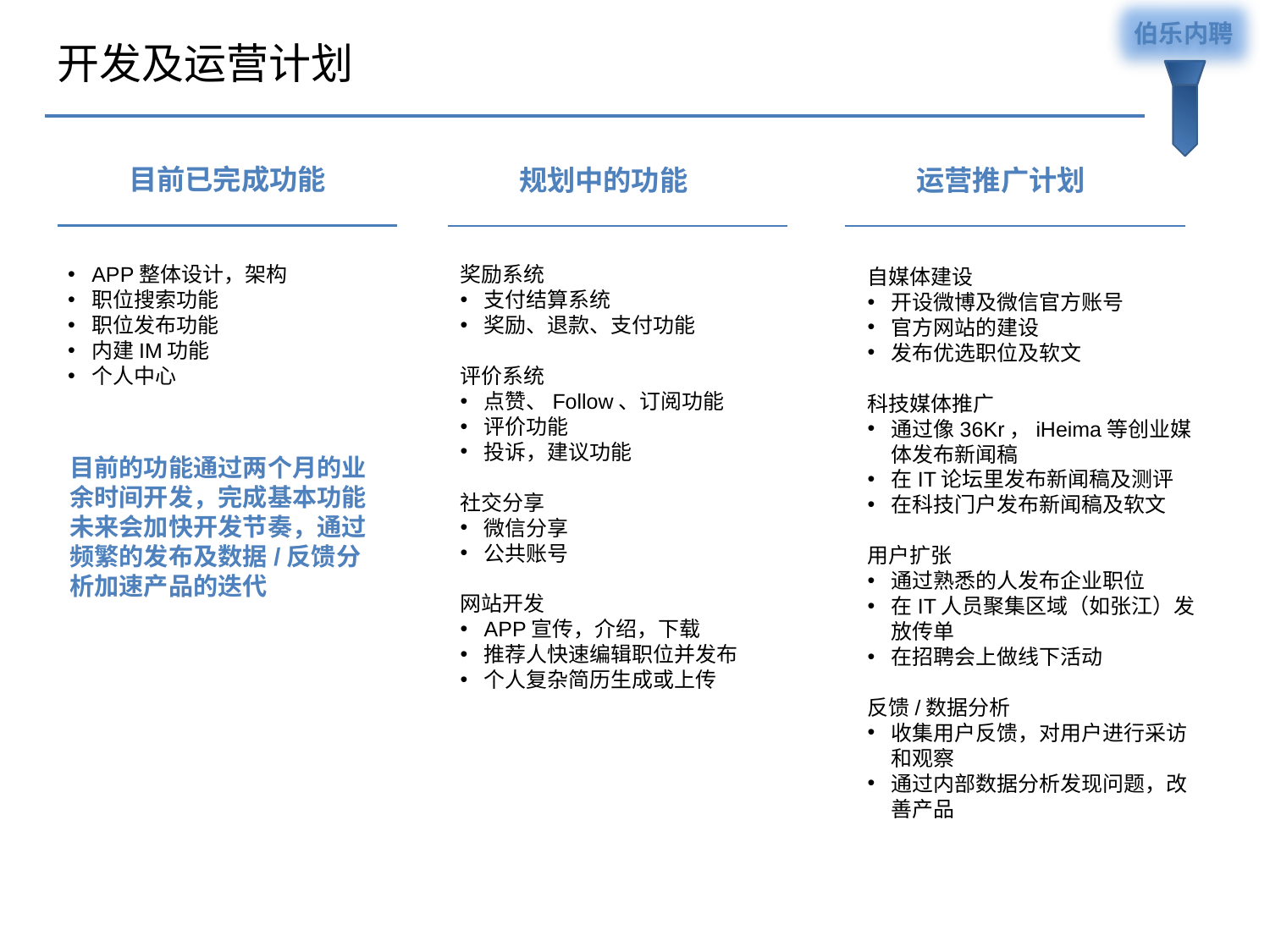

伯乐内聘

开发及运营计划
目前已完成功能
规划中的功能
运营推广计划
APP整体设计，架构
职位搜索功能
职位发布功能
内建IM功能
个人中心
奖励系统
支付结算系统
奖励、退款、支付功能

评价系统
点赞、Follow、订阅功能
评价功能
投诉，建议功能

社交分享
微信分享
公共账号

网站开发
APP宣传，介绍，下载
推荐人快速编辑职位并发布
个人复杂简历生成或上传
自媒体建设
开设微博及微信官方账号
官方网站的建设
发布优选职位及软文

科技媒体推广
通过像36Kr，iHeima等创业媒体发布新闻稿
在IT论坛里发布新闻稿及测评
在科技门户发布新闻稿及软文

用户扩张
通过熟悉的人发布企业职位
在IT人员聚集区域（如张江）发放传单
在招聘会上做线下活动

反馈/数据分析
收集用户反馈，对用户进行采访和观察
通过内部数据分析发现问题，改善产品
目前的功能通过两个月的业余时间开发，完成基本功能
未来会加快开发节奏，通过频繁的发布及数据/反馈分析加速产品的迭代